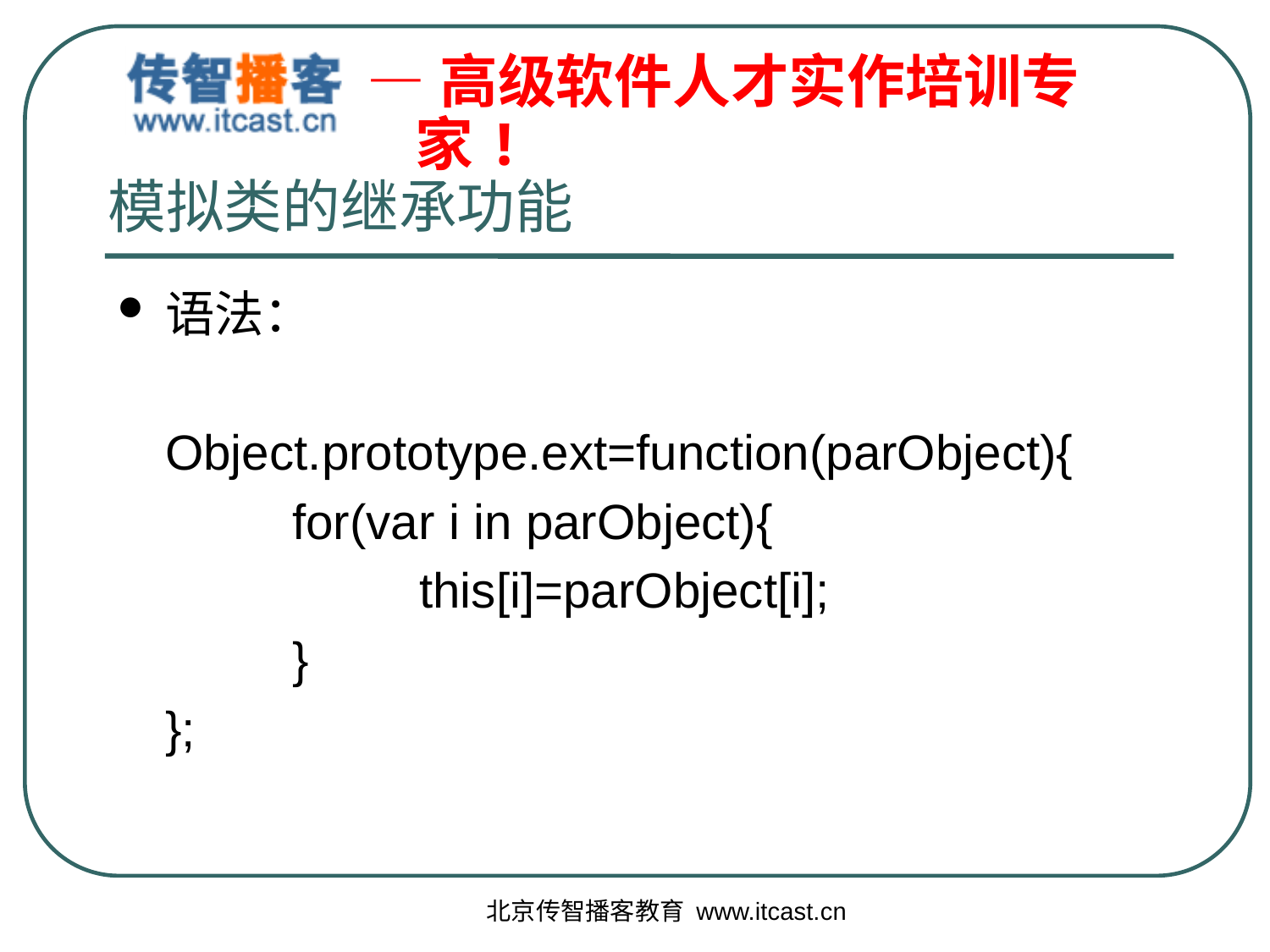

# 模拟类的继承功能
语法：

	Object.prototype.ext=function(parObject){
		for(var i in parObject){
			this[i]=parObject[i];
		}
	};
北京传智播客教育 www.itcast.cn